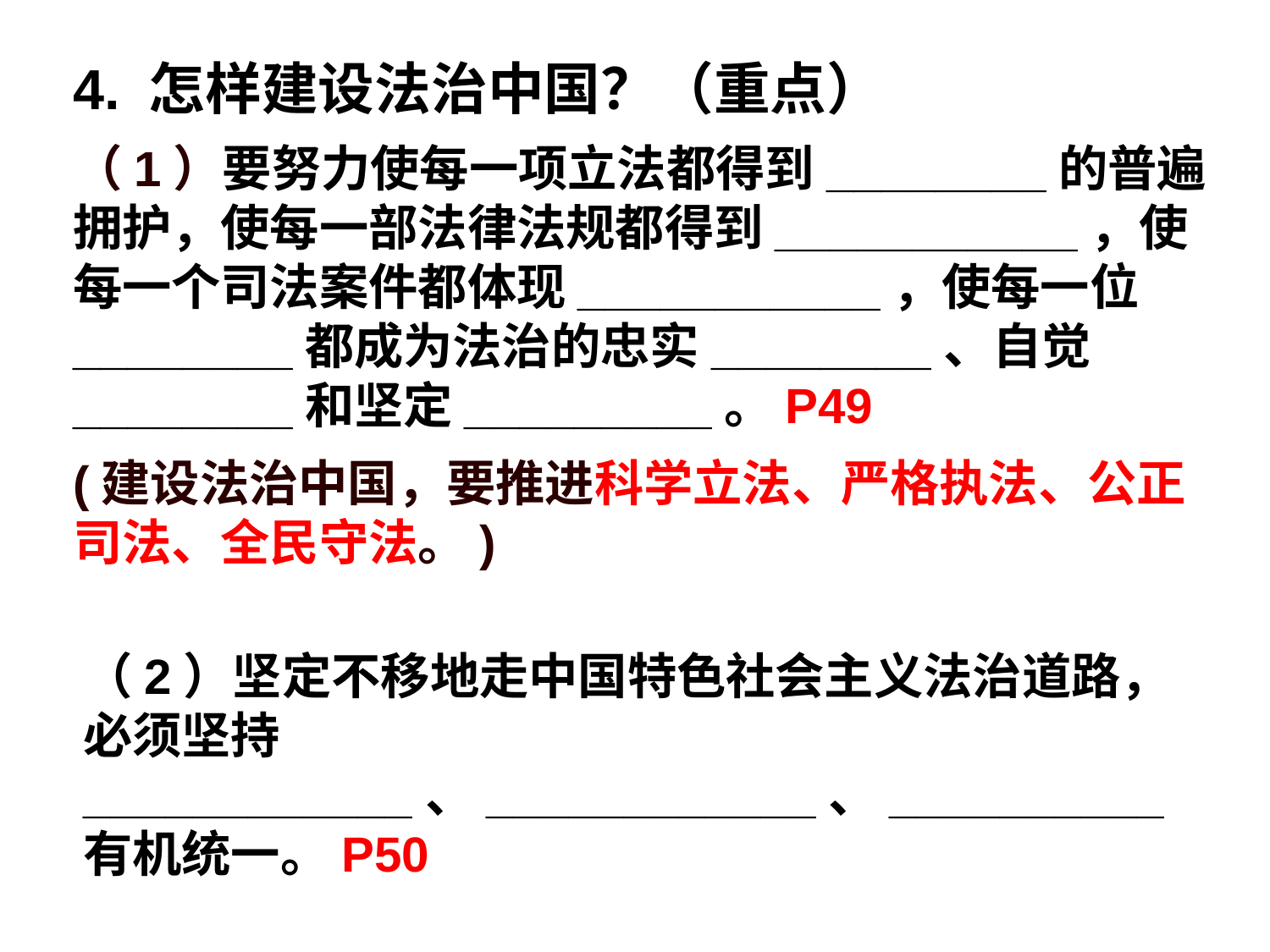

4. 怎样建设法治中国？（重点）
（1）要努力使每一项立法都得到________的普遍拥护，使每一部法律法规都得到___________，使每一个司法案件都体现___________，使每一位________都成为法治的忠实________、自觉________和坚定_________。P49
(建设法治中国，要推进科学立法、严格执法、公正司法、全民守法。)
（2）坚定不移地走中国特色社会主义法治道路，必须坚持____________、____________、__________有机统一。P50